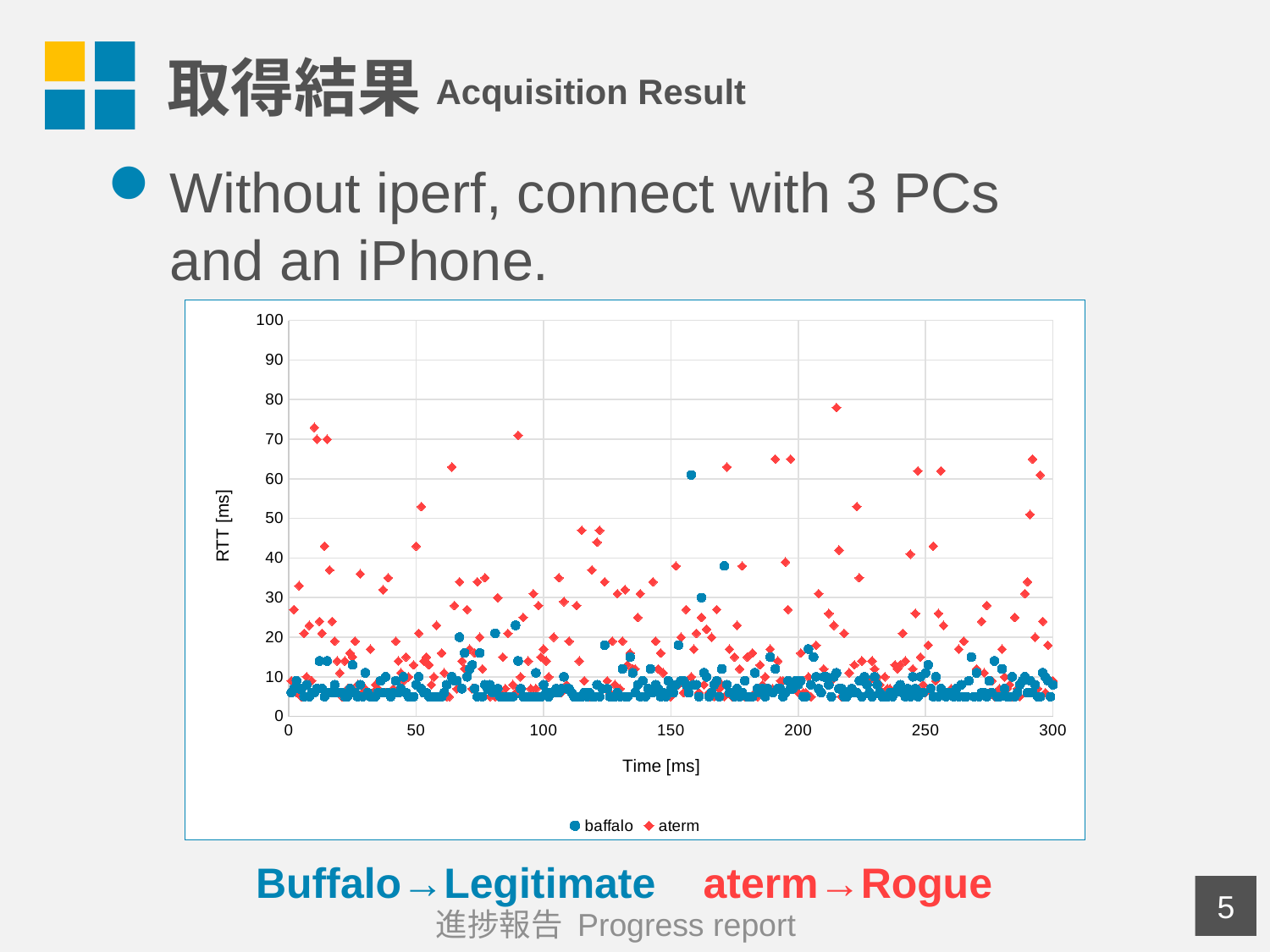

# 取得結果
Acquisition Result
Without iperf, connect with 3 PCs
and an iPhone.

### Chart

| Category | baffalo | aterm |
|---|---|---|
　Buffalo→Legitimate    aterm→Rogue
5
進捗報告 Progress report